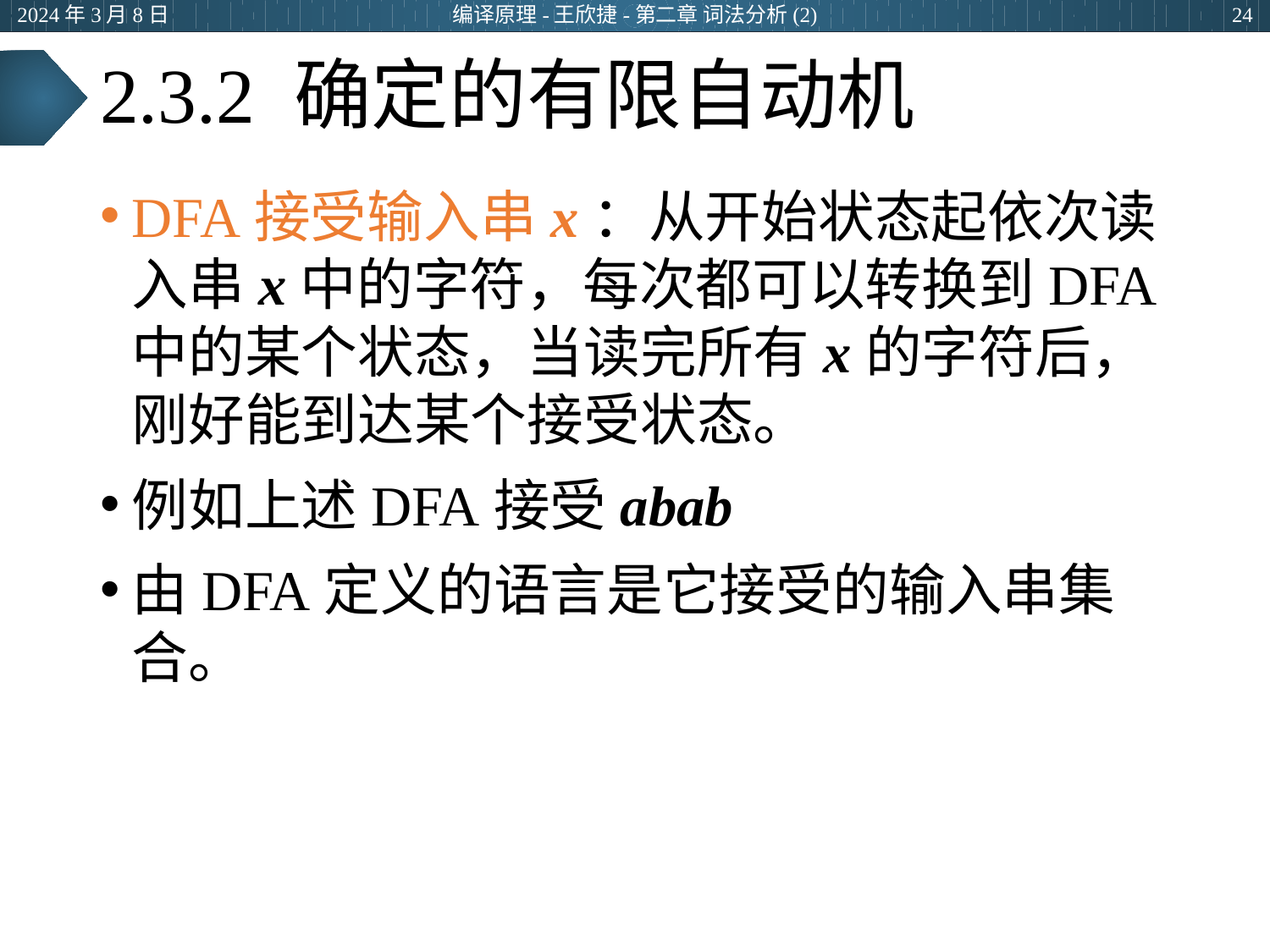

2024年3月8日
编译原理-王欣捷-第二章 词法分析(2)
24
# 2.3.2 确定的有限自动机
DFA接受输入串x：从开始状态起依次读入串x中的字符，每次都可以转换到DFA中的某个状态，当读完所有x的字符后，刚好能到达某个接受状态。
例如上述DFA接受abab
由DFA定义的语言是它接受的输入串集合。